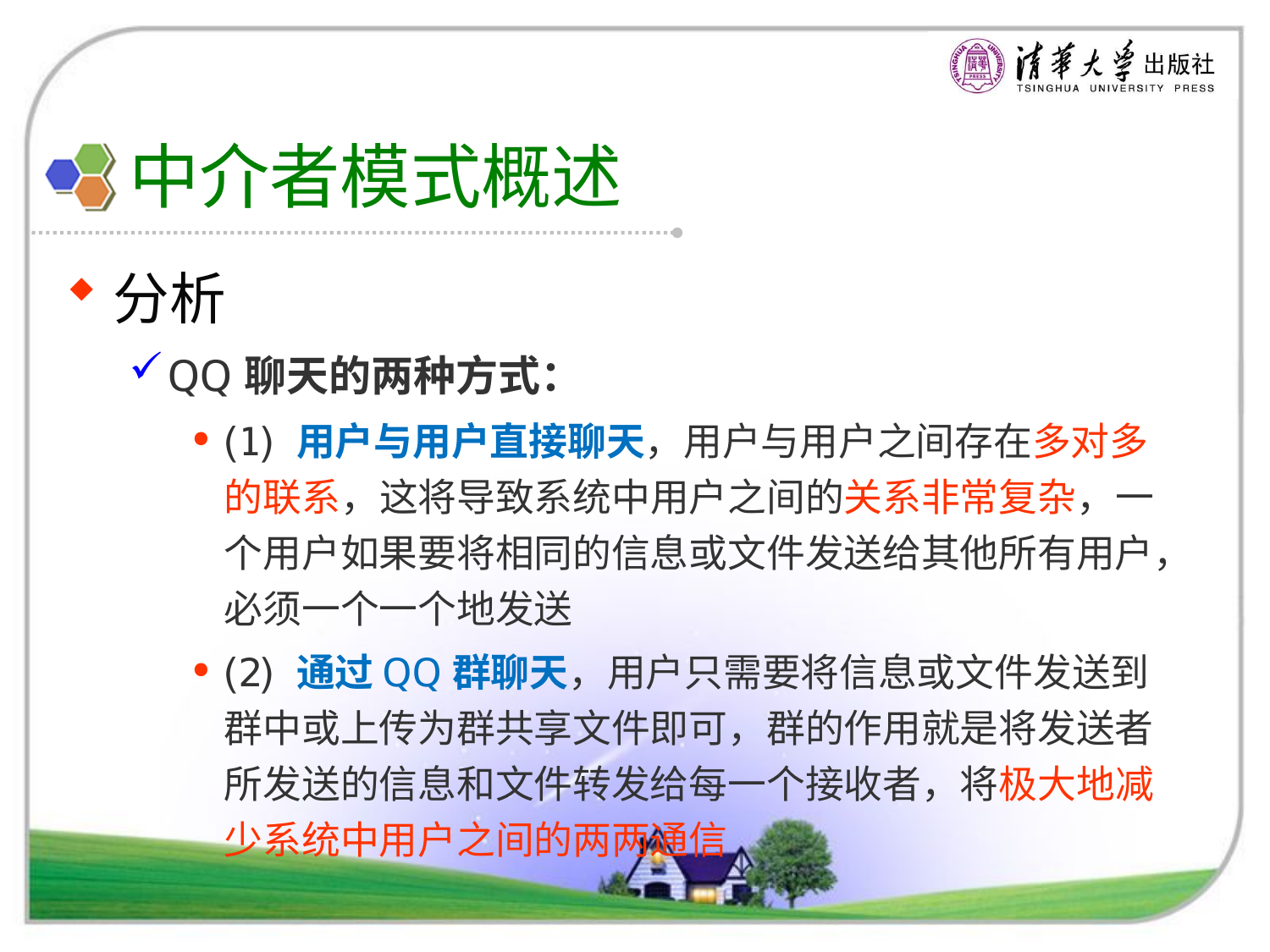

# 中介者模式概述
分析
QQ聊天的两种方式：
(1) 用户与用户直接聊天，用户与用户之间存在多对多的联系，这将导致系统中用户之间的关系非常复杂，一个用户如果要将相同的信息或文件发送给其他所有用户，必须一个一个地发送
(2) 通过QQ群聊天，用户只需要将信息或文件发送到群中或上传为群共享文件即可，群的作用就是将发送者所发送的信息和文件转发给每一个接收者，将极大地减少系统中用户之间的两两通信